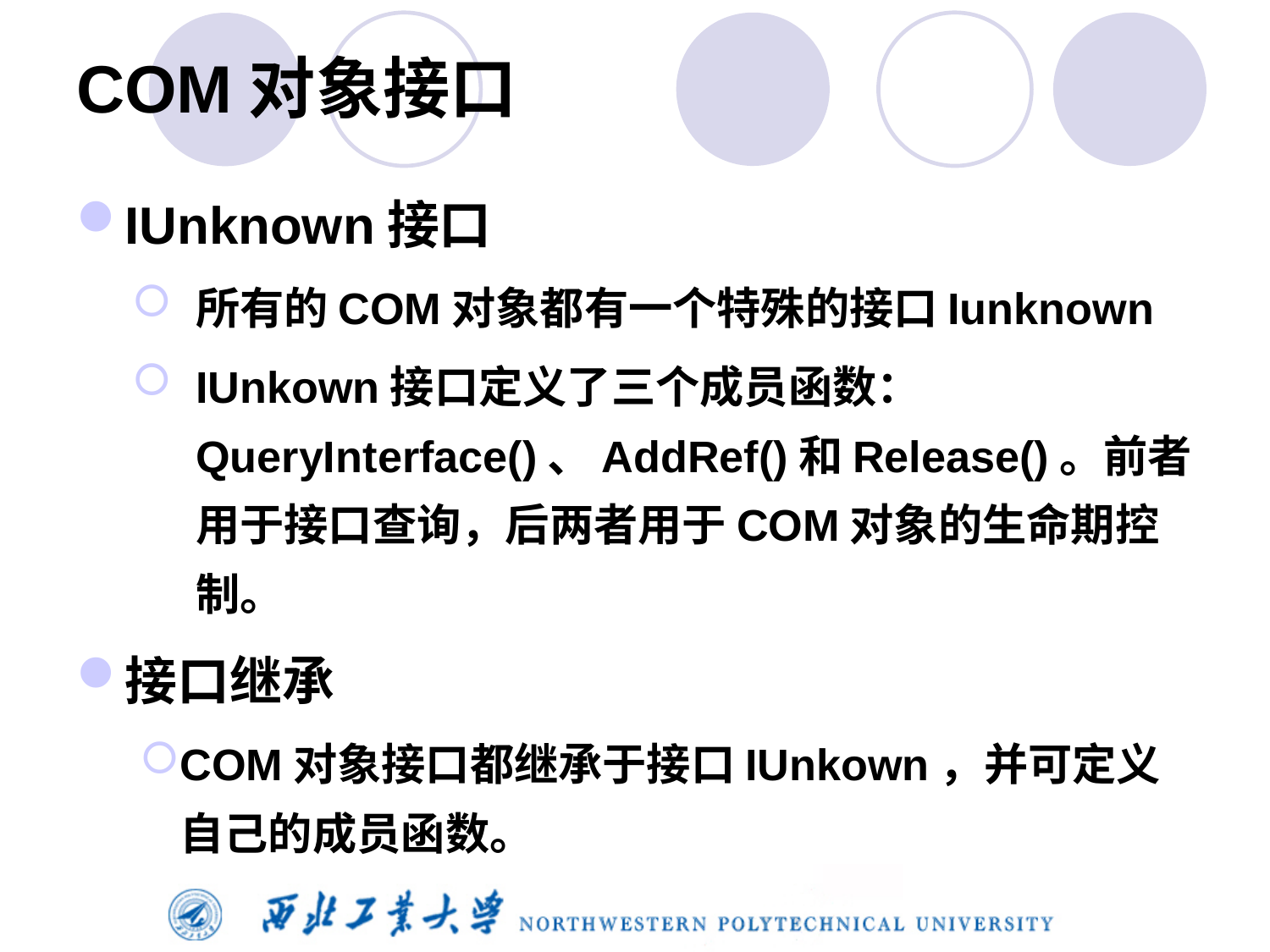

# COM对象接口
IUnknown接口
所有的COM对象都有一个特殊的接口Iunknown
IUnkown接口定义了三个成员函数：QueryInterface()、AddRef()和Release()。前者用于接口查询，后两者用于COM对象的生命期控制。
接口继承
COM对象接口都继承于接口IUnkown，并可定义自己的成员函数。